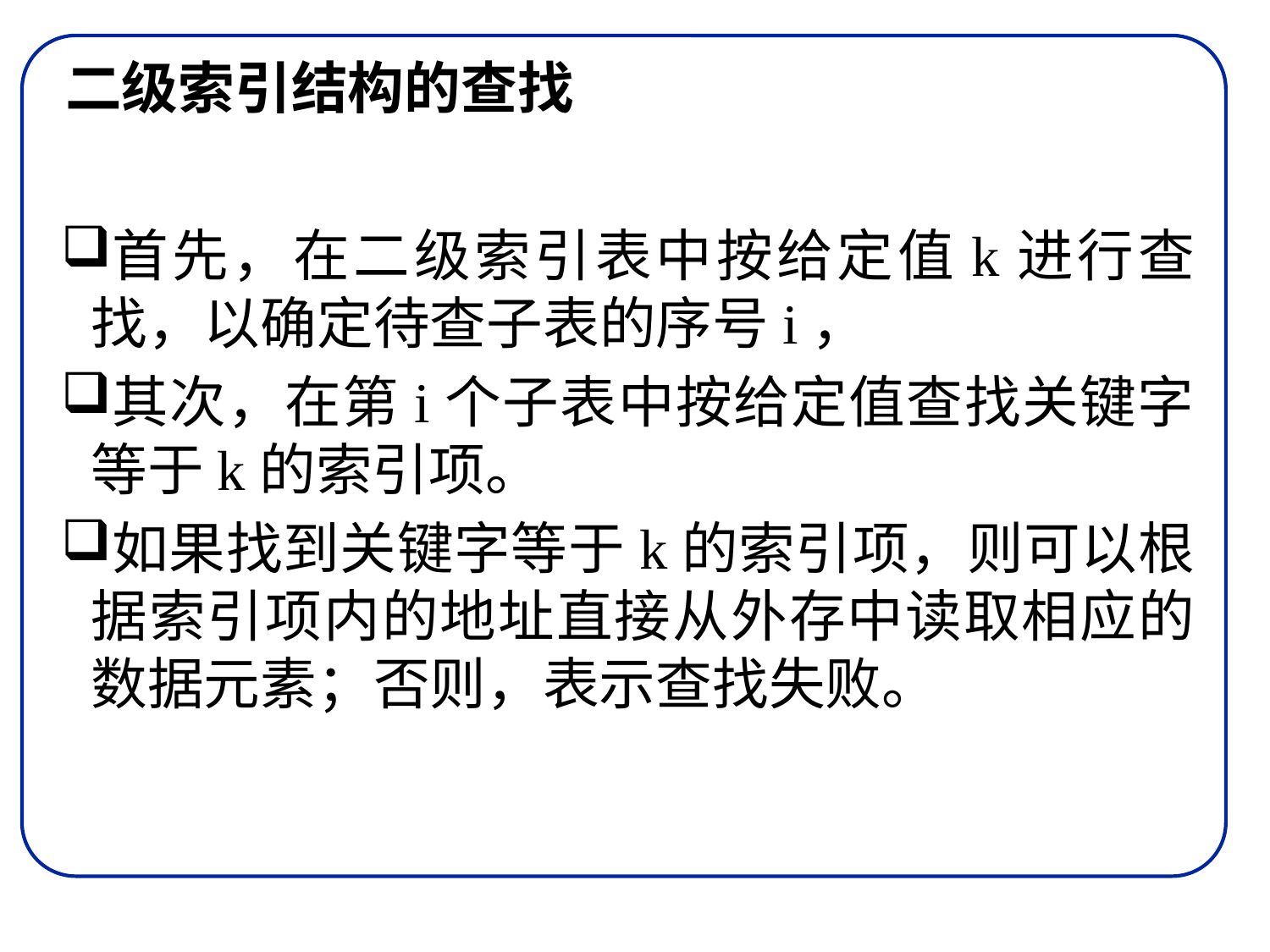

二级索引结构的查找
首先，在二级索引表中按给定值k进行查找，以确定待查子表的序号i，
其次，在第i个子表中按给定值查找关键字等于k的索引项。
如果找到关键字等于k的索引项，则可以根据索引项内的地址直接从外存中读取相应的数据元素；否则，表示查找失败。